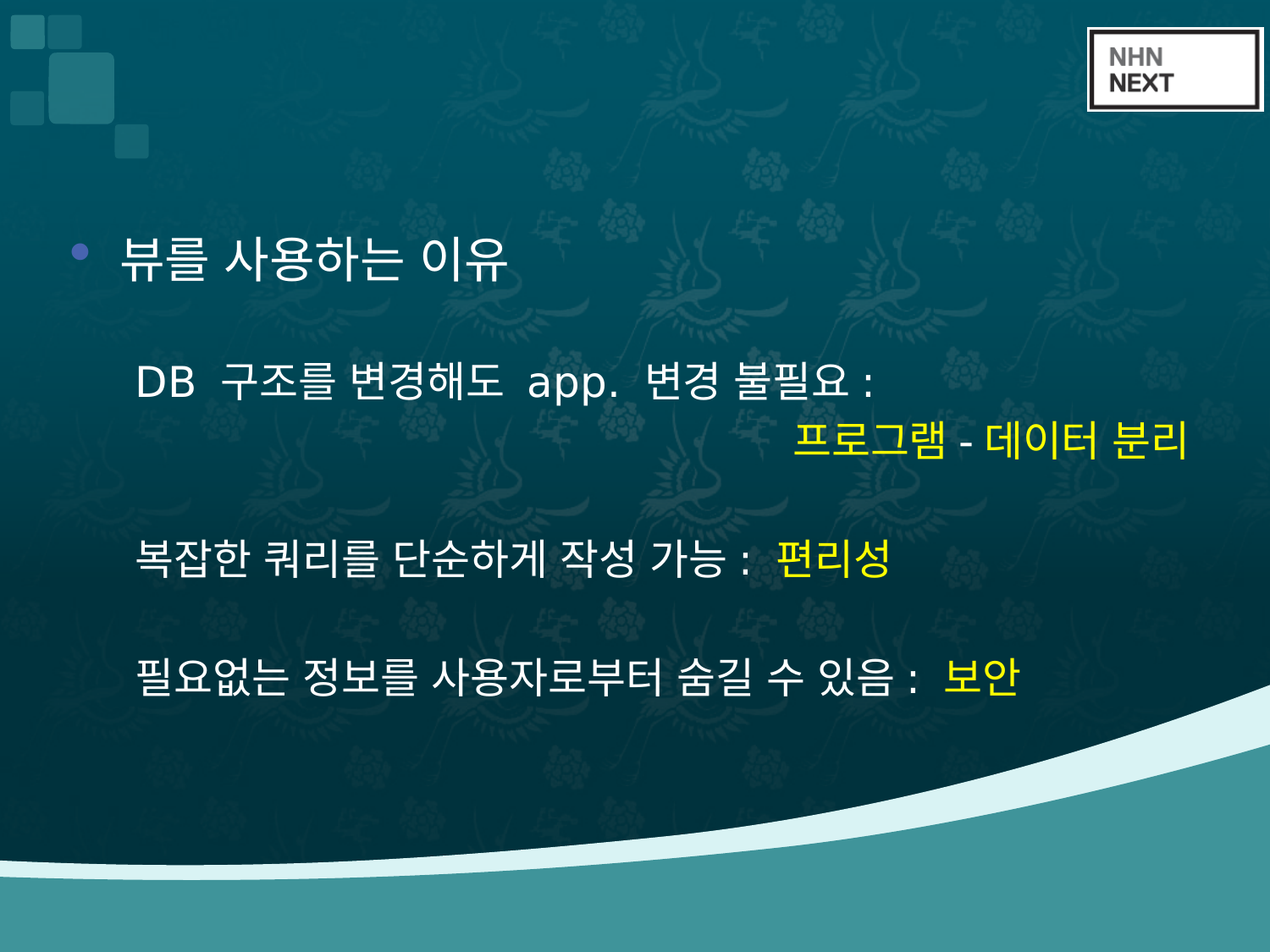

#
뷰를 사용하는 이유

DB 구조를 변경해도 app. 변경 불필요:
 					 프로그램-데이터 분리

복잡한 쿼리를 단순하게 작성 가능: 편리성

필요없는 정보를 사용자로부터 숨길 수 있음: 보안